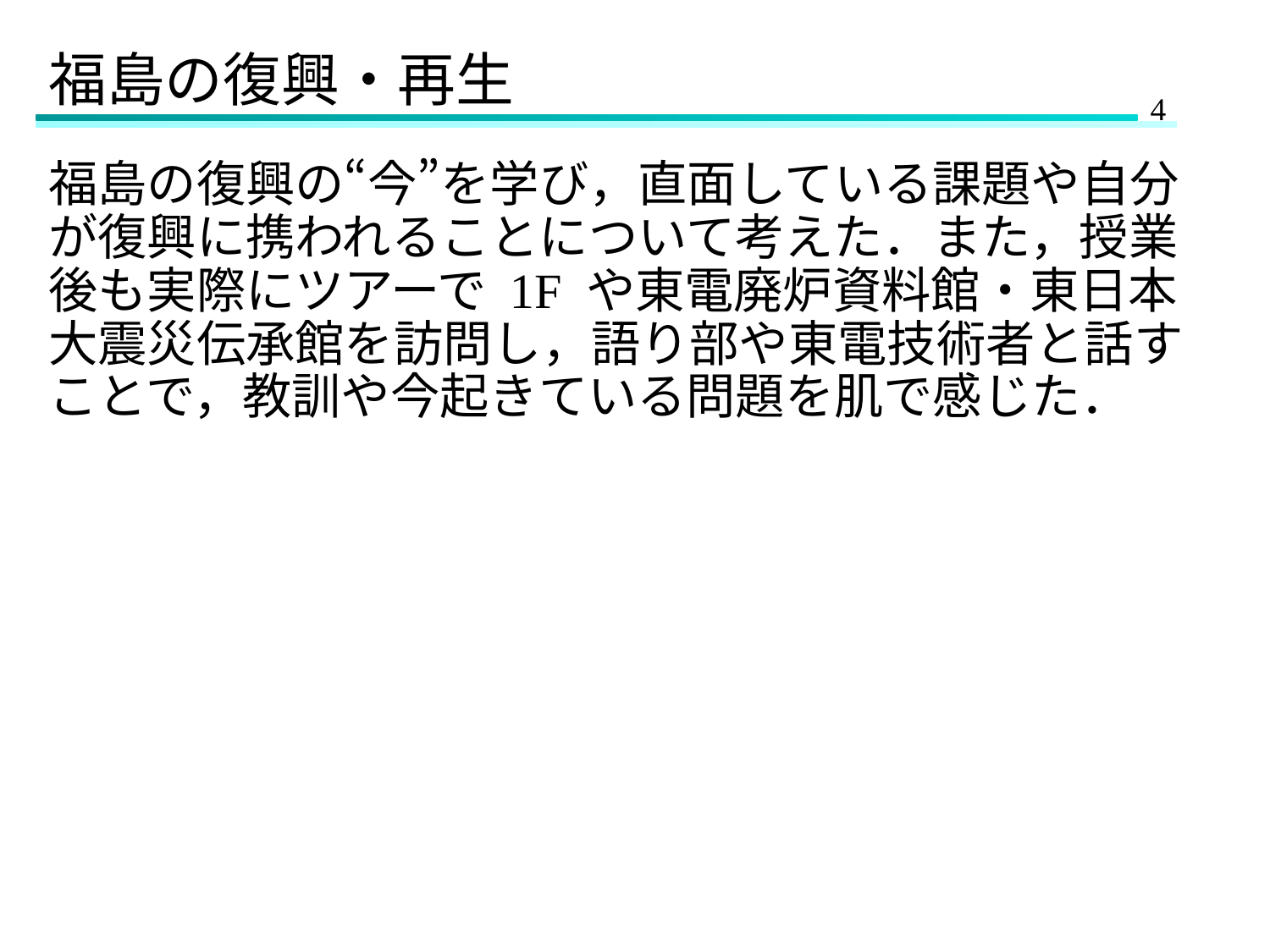

# 福島の復興・再生
福島の復興の“今”を学び，直面している課題や自分が復興に携われることについて考えた．また，授業後も実際にツアーで 1F や東電廃炉資料館・東日本大震災伝承館を訪問し，語り部や東電技術者と話すことで，教訓や今起きている問題を肌で感じた．